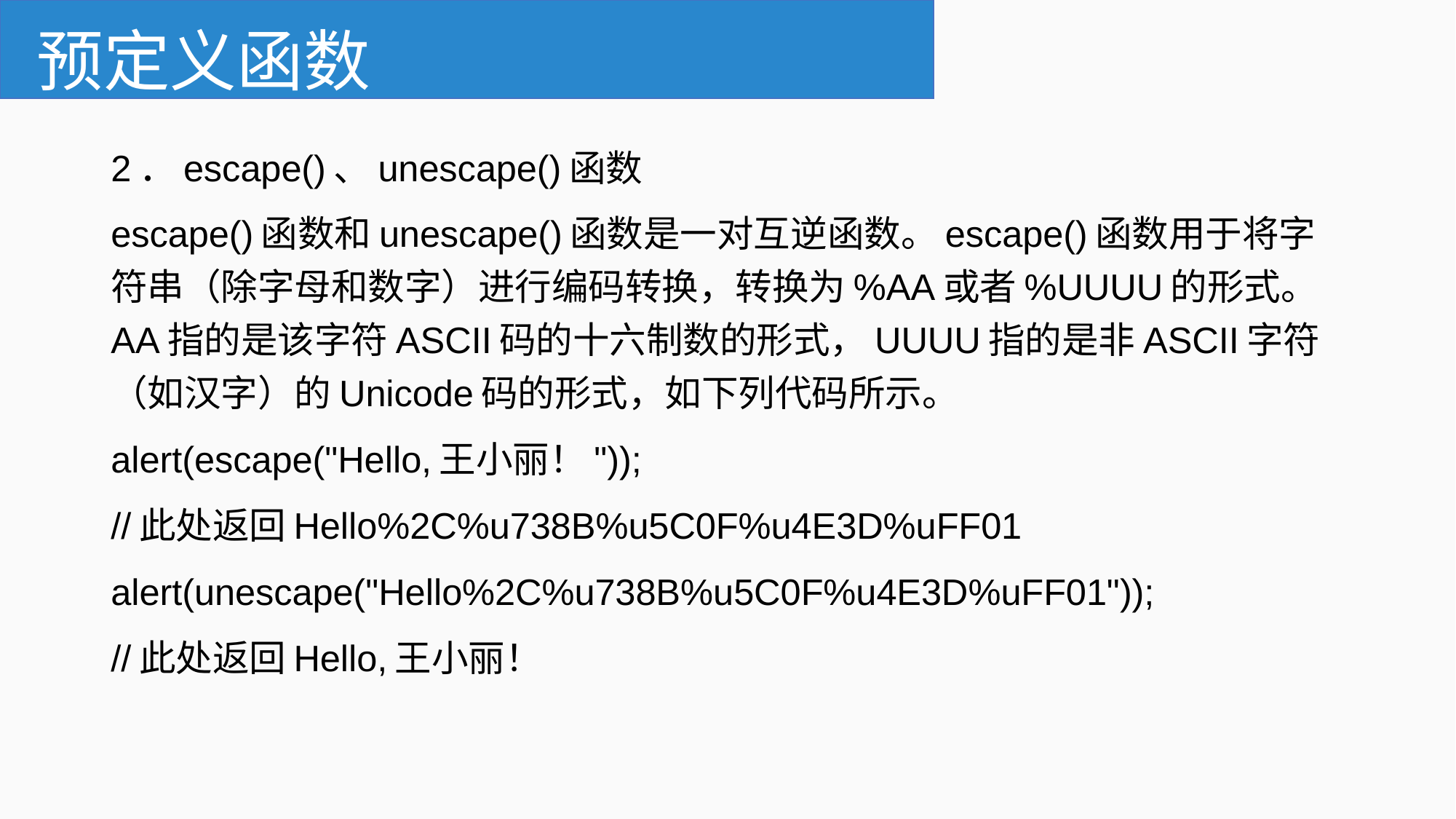

# 预定义函数
2．escape()、unescape()函数
escape()函数和unescape()函数是一对互逆函数。escape()函数用于将字符串（除字母和数字）进行编码转换，转换为%AA或者%UUUU的形式。AA指的是该字符ASCII码的十六制数的形式，UUUU指的是非ASCII字符（如汉字）的Unicode码的形式，如下列代码所示。
alert(escape("Hello,王小丽！"));
//此处返回Hello%2C%u738B%u5C0F%u4E3D%uFF01
alert(unescape("Hello%2C%u738B%u5C0F%u4E3D%uFF01"));
//此处返回Hello,王小丽！